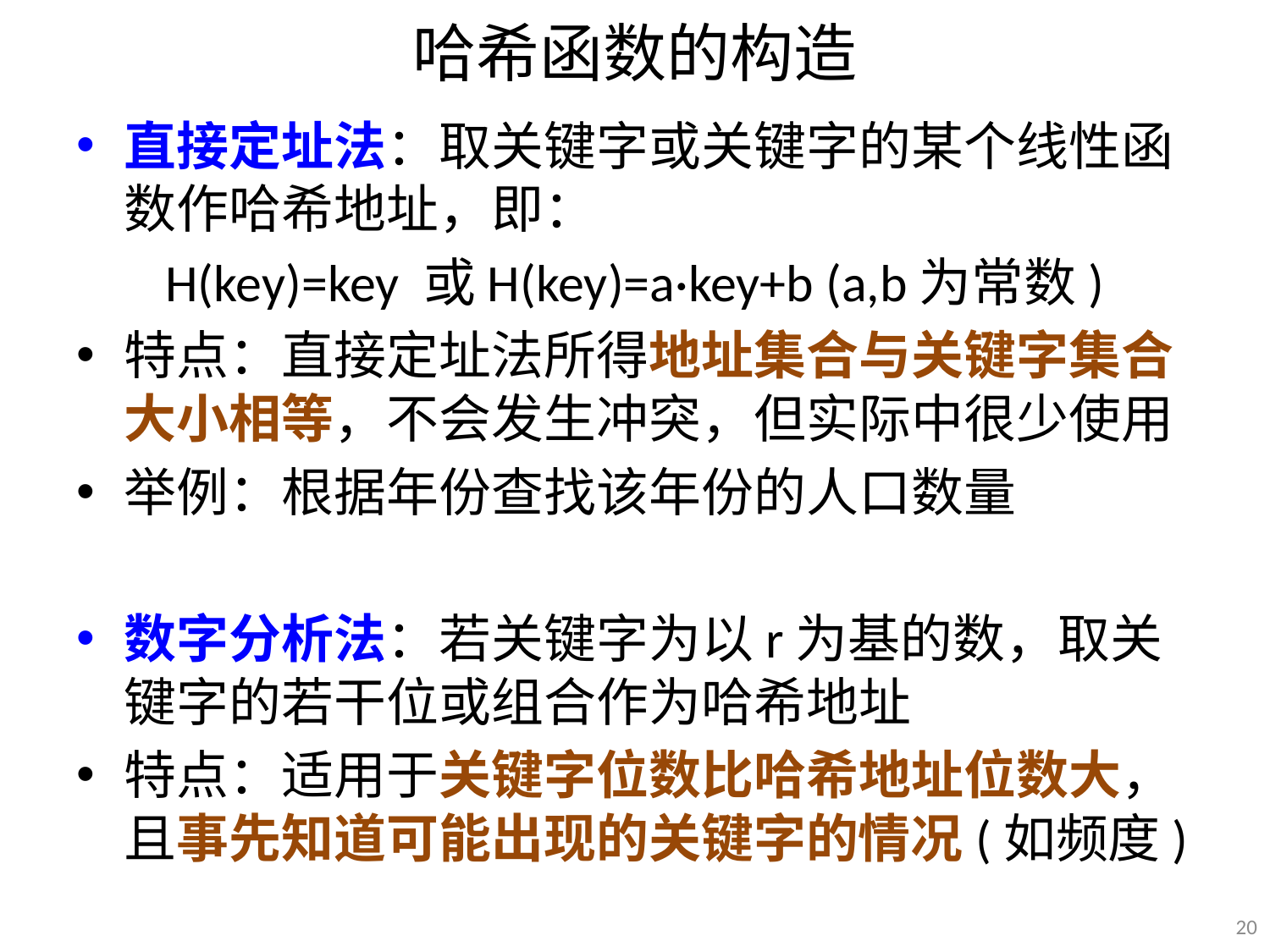

# 哈希函数的构造
直接定址法：取关键字或关键字的某个线性函数作哈希地址，即：
H(key)=key 或H(key)=a·key+b (a,b为常数)
特点：直接定址法所得地址集合与关键字集合大小相等，不会发生冲突，但实际中很少使用
举例：根据年份查找该年份的人口数量

数字分析法：若关键字为以r为基的数，取关键字的若干位或组合作为哈希地址
特点：适用于关键字位数比哈希地址位数大，且事先知道可能出现的关键字的情况(如频度)
20